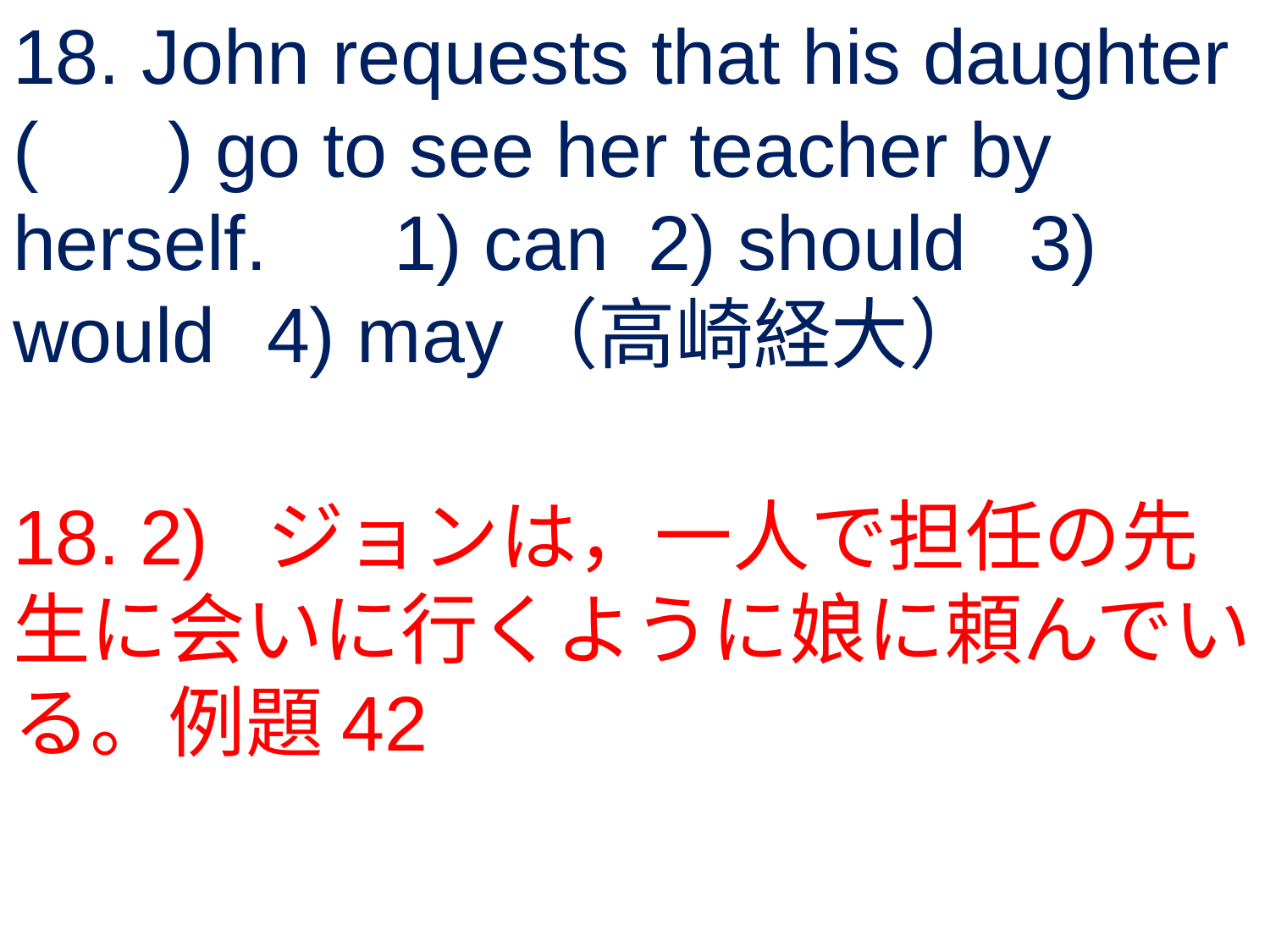

# 18. John requests that his daughter (      ) go to see her teacher by herself.	1) can	2) should	3) would	4) may	（高崎経大）
18.	2) 	ジョンは，一人で担任の先生に会いに行くように娘に頼んでいる。例題42